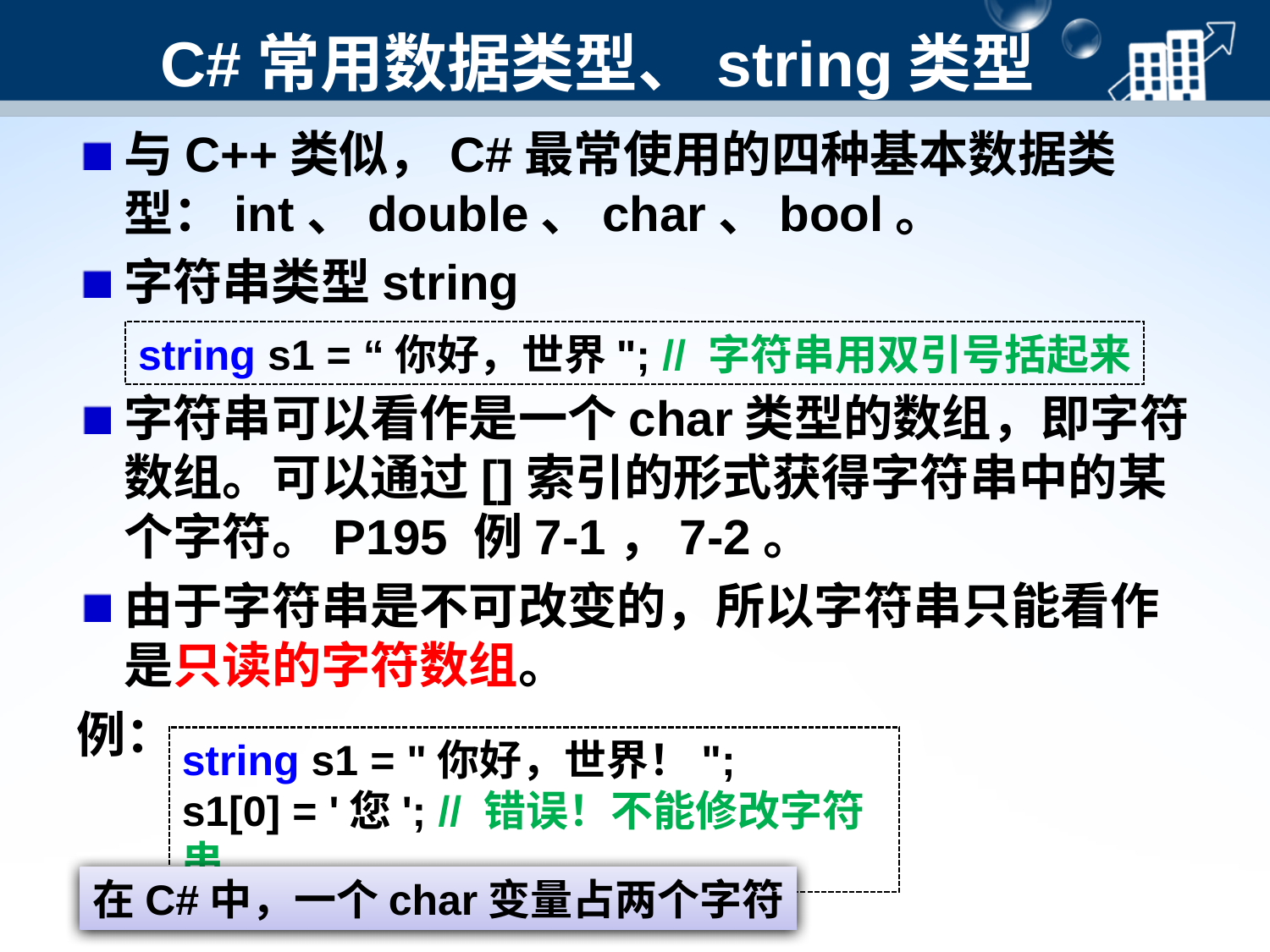

# C#常用数据类型、string类型
与C++类似，C#最常使用的四种基本数据类型：int、double、char、bool。
字符串类型string
string s1 = “你好，世界"; // 字符串用双引号括起来
字符串可以看作是一个char类型的数组，即字符数组。可以通过[]索引的形式获得字符串中的某个字符。P195 例7-1，7-2。
由于字符串是不可改变的，所以字符串只能看作是只读的字符数组。
例：

string s1 = "你好，世界！";
s1[0] = '您'; // 错误！不能修改字符串
在C#中，一个char变量占两个字符